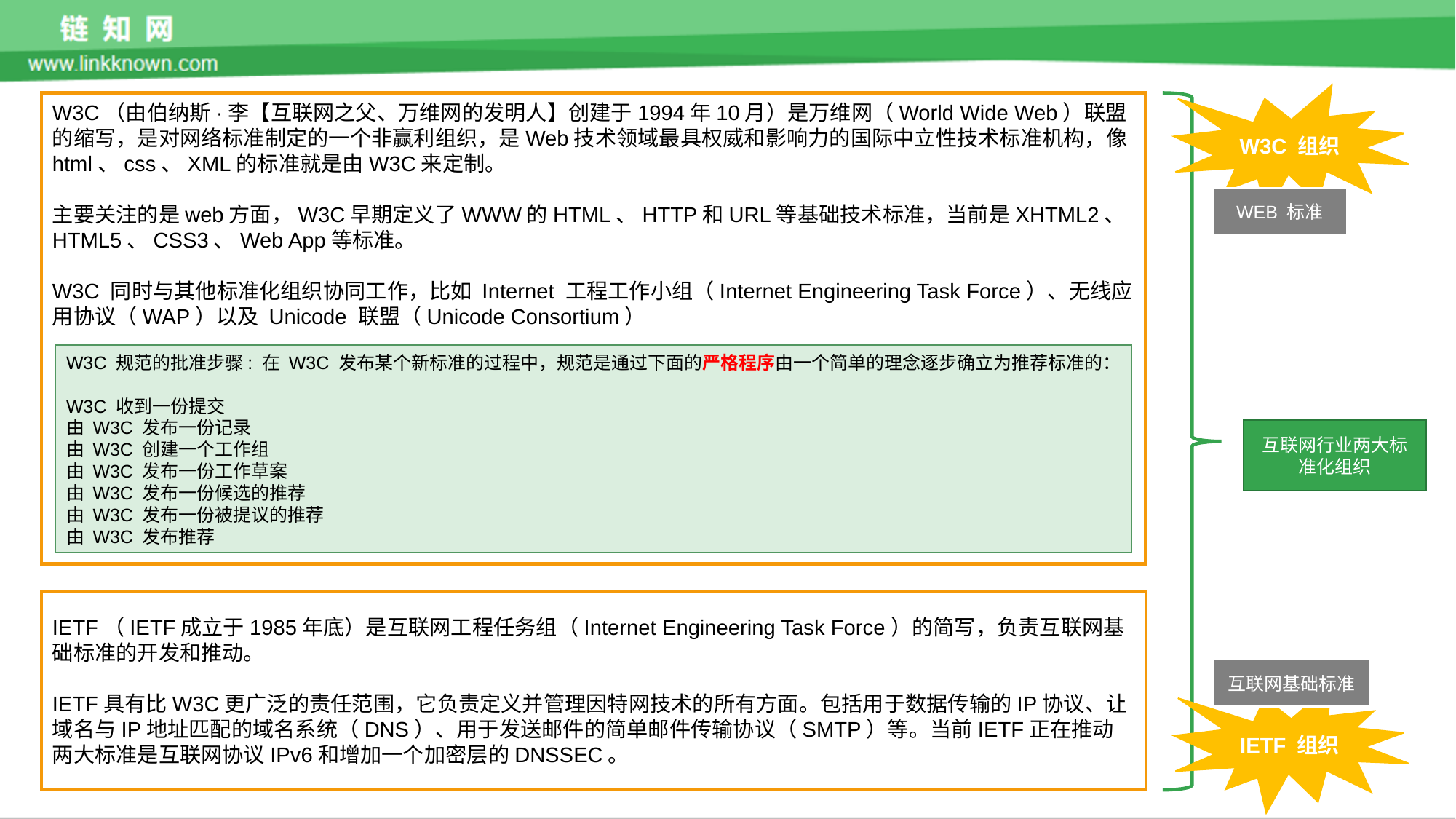

W3C 组织
W3C（由伯纳斯·李【互联网之父、万维网的发明人】创建于1994年10月）是万维网（World Wide Web）联盟的缩写，是对网络标准制定的一个非赢利组织，是Web技术领域最具权威和影响力的国际中立性技术标准机构，像html、css、XML的标准就是由W3C来定制。

主要关注的是web方面，W3C早期定义了WWW的HTML、HTTP和URL等基础技术标准，当前是XHTML2、HTML5、CSS3、Web App等标准。

W3C 同时与其他标准化组织协同工作，比如 Internet 工程工作小组（Internet Engineering Task Force）、无线应用协议（WAP）以及 Unicode 联盟（Unicode Consortium）

WEB 标准
W3C 规范的批准步骤: 在 W3C 发布某个新标准的过程中，规范是通过下面的严格程序由一个简单的理念逐步确立为推荐标准的：

W3C 收到一份提交
由 W3C 发布一份记录
由 W3C 创建一个工作组
由 W3C 发布一份工作草案
由 W3C 发布一份候选的推荐
由 W3C 发布一份被提议的推荐
由 W3C 发布推荐
互联网行业两大标准化组织
IETF（IETF成立于1985年底）是互联网工程任务组（Internet Engineering Task Force）的简写，负责互联网基础标准的开发和推动。

IETF具有比W3C更广泛的责任范围，它负责定义并管理因特网技术的所有方面。包括用于数据传输的IP协议、让域名与IP地址匹配的域名系统（DNS）、用于发送邮件的简单邮件传输协议（SMTP）等。当前IETF正在推动两大标准是互联网协议IPv6和增加一个加密层的DNSSEC。
互联网基础标准
IETF 组织